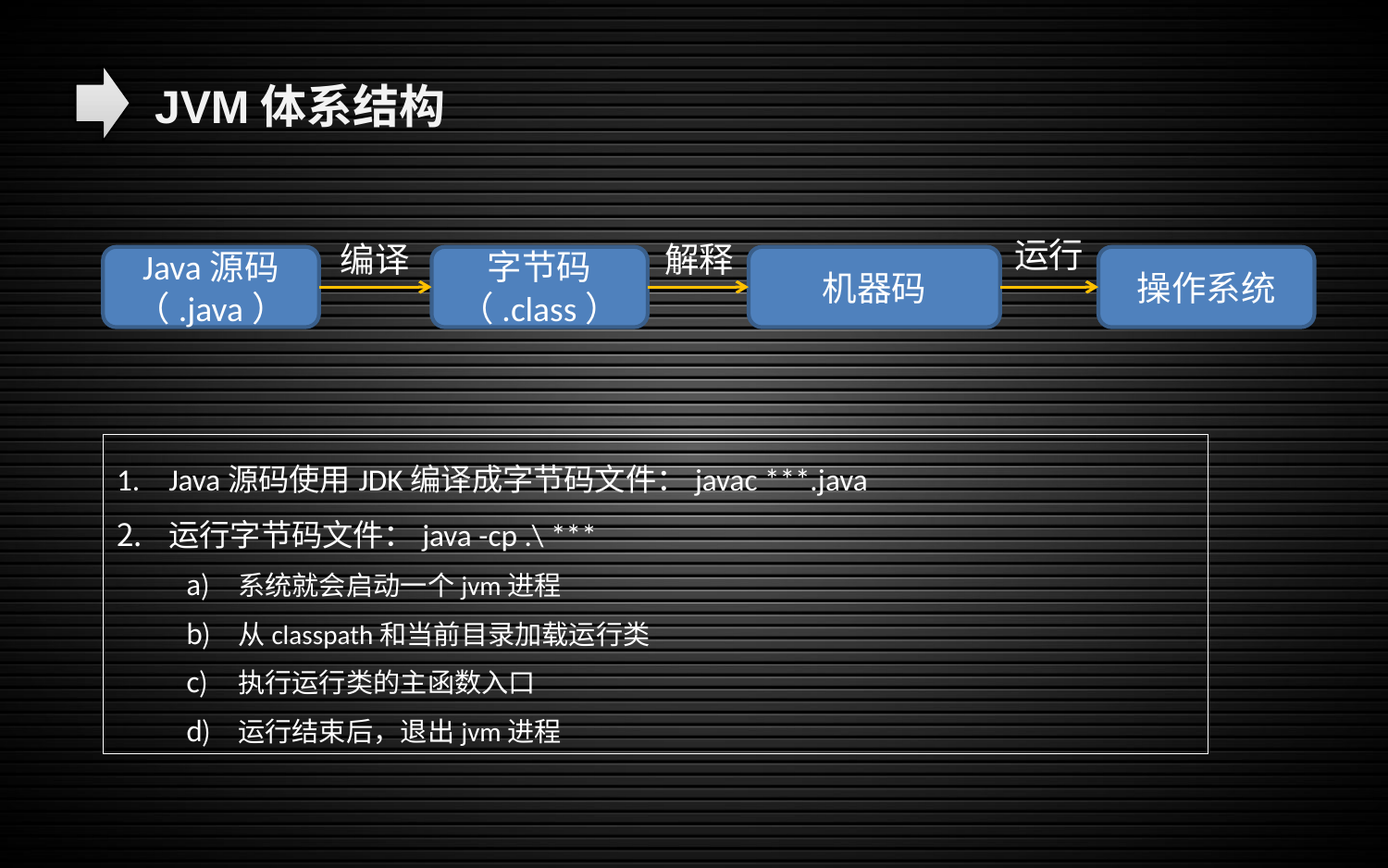

JVM体系结构
运行
编译
解释
Java源码
（.java）
字节码
（.class）
机器码
操作系统
Java源码使用JDK编译成字节码文件：javac ***.java
运行字节码文件：java -cp .\ ***
系统就会启动一个jvm进程
从classpath和当前目录加载运行类
执行运行类的主函数入口
运行结束后，退出jvm进程